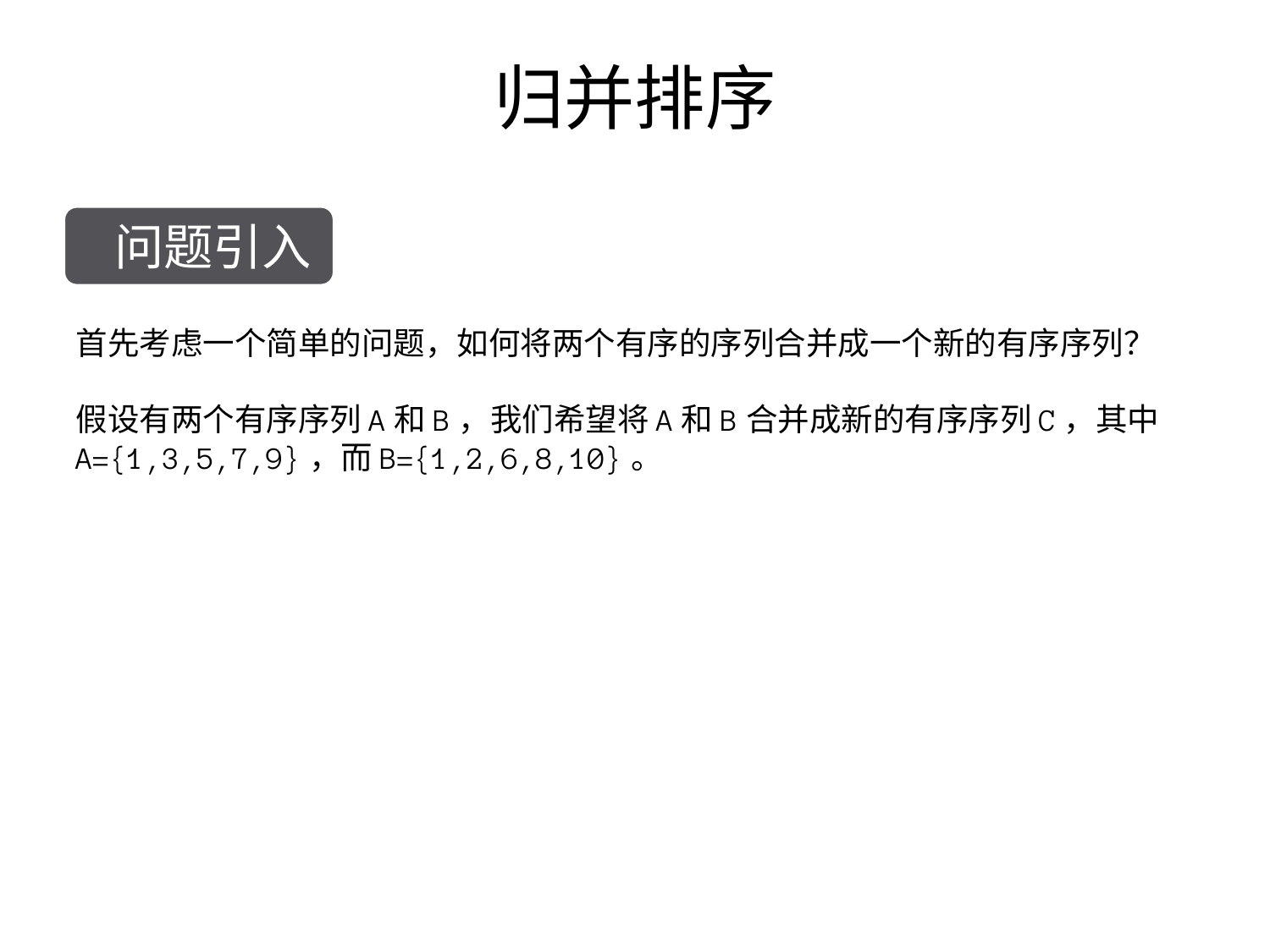

# 归并排序
问题引入
首先考虑一个简单的问题，如何将两个有序的序列合并成一个新的有序序列？

假设有两个有序序列A和B，我们希望将A和B合并成新的有序序列C，其中A={1,3,5,7,9}，而B={1,2,6,8,10}。